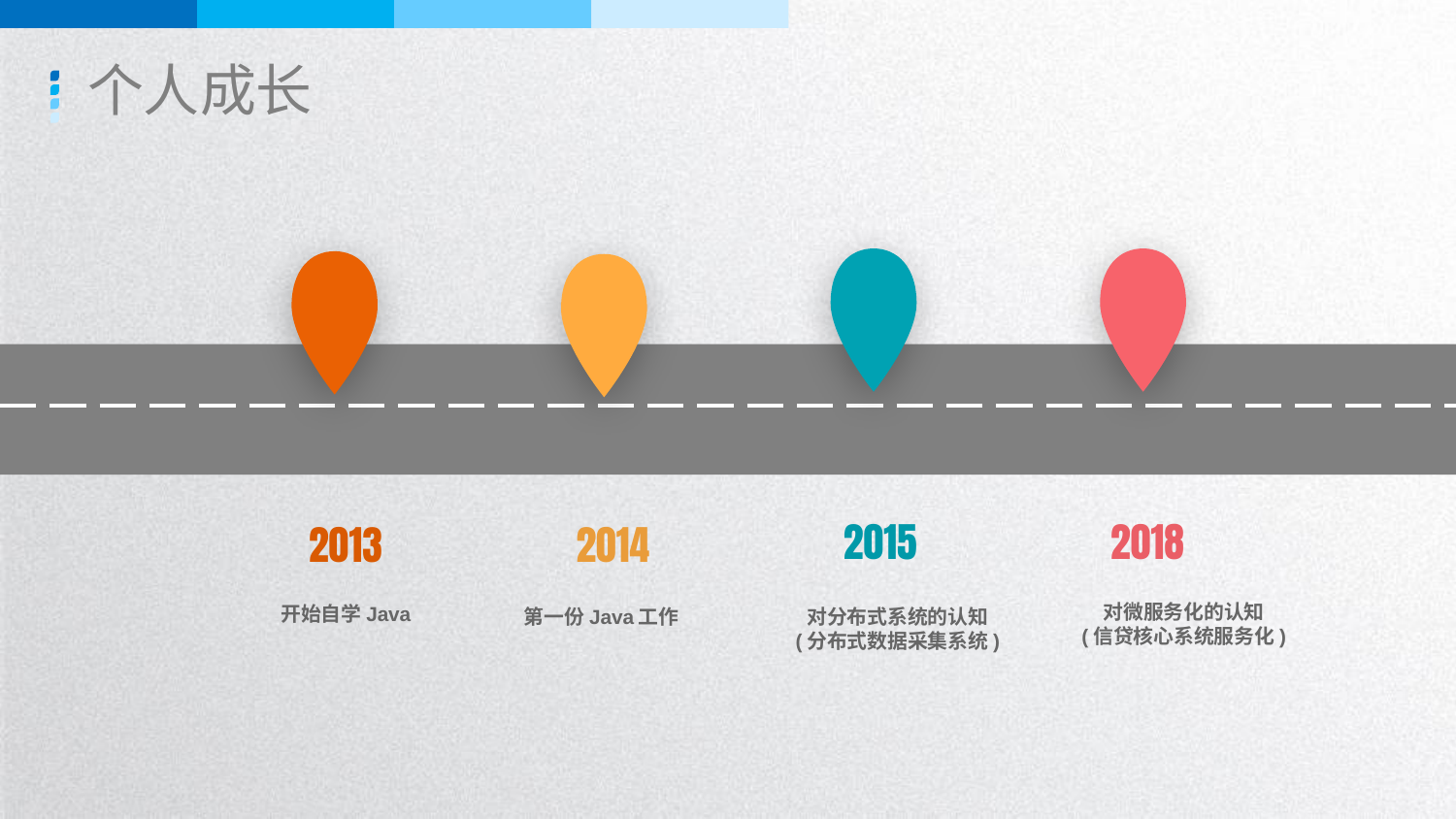

个人成长

2015
2018
2013
2014
对微服务化的认知
(信贷核心系统服务化)
开始自学Java
对分布式系统的认知
(分布式数据采集系统)
第一份Java工作